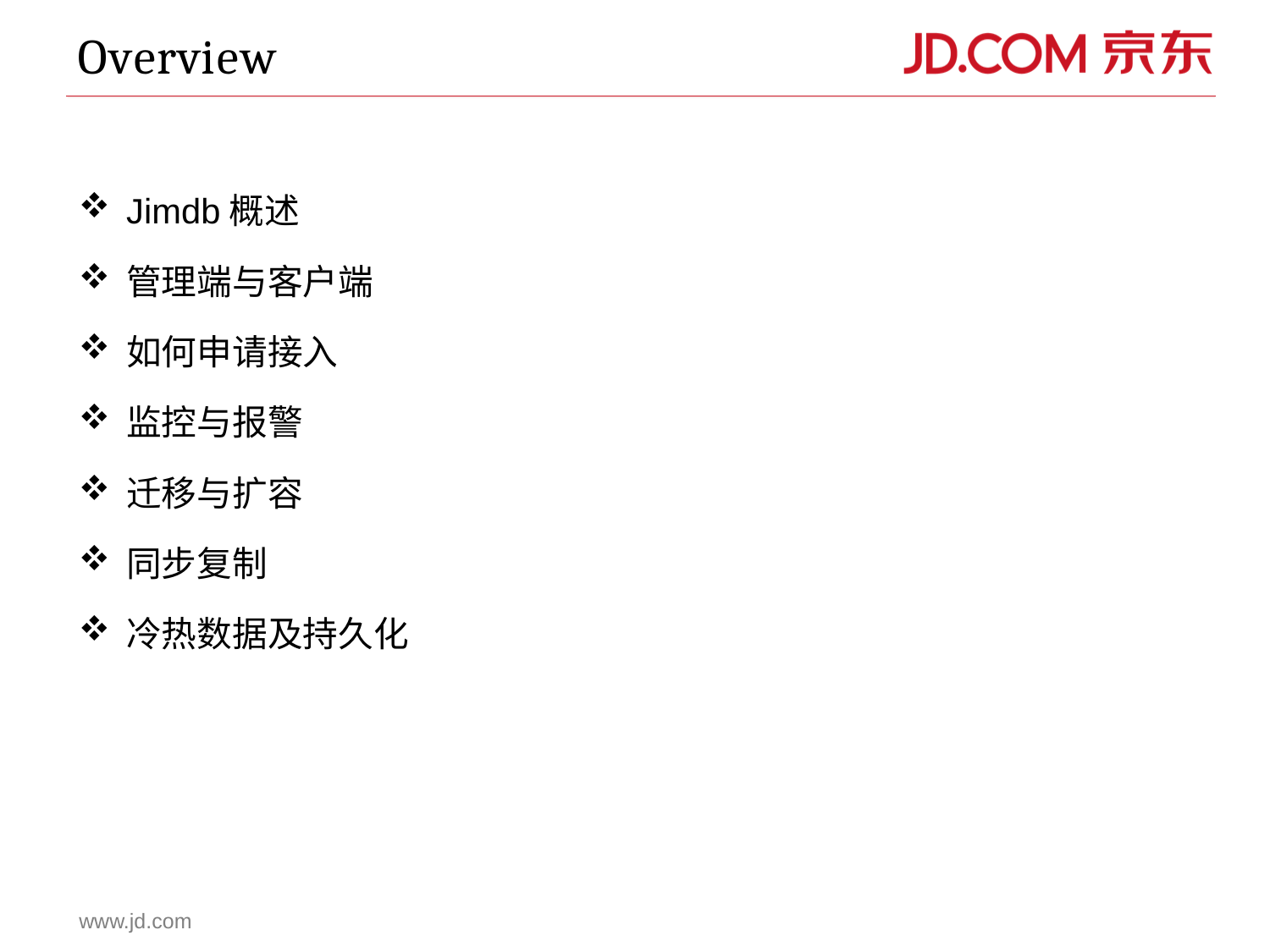

# Overview

Jimdb概述
管理端与客户端
如何申请接入
监控与报警
迁移与扩容
同步复制
冷热数据及持久化